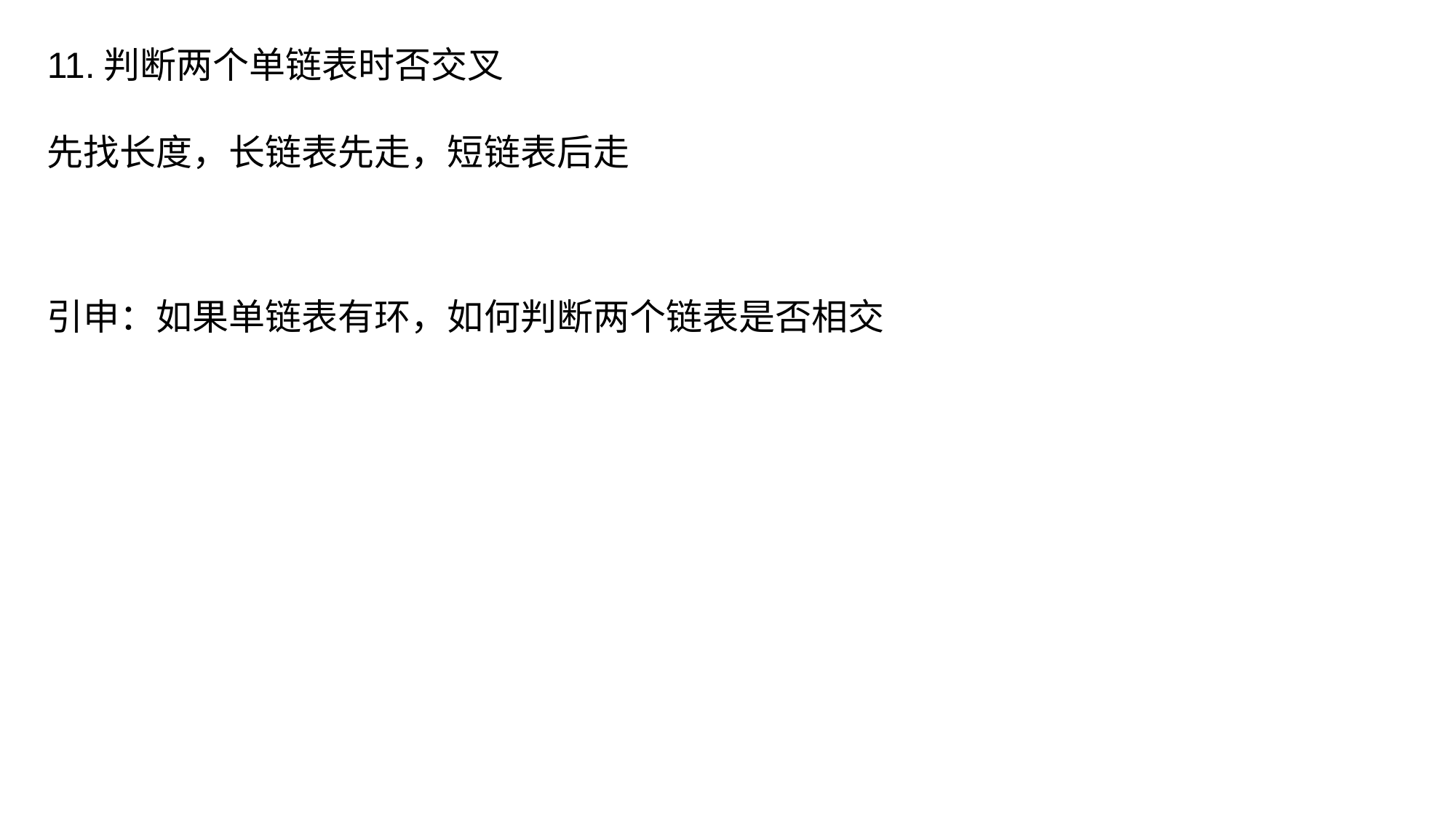

11.判断两个单链表时否交叉

先找长度，长链表先走，短链表后走
引申：如果单链表有环，如何判断两个链表是否相交